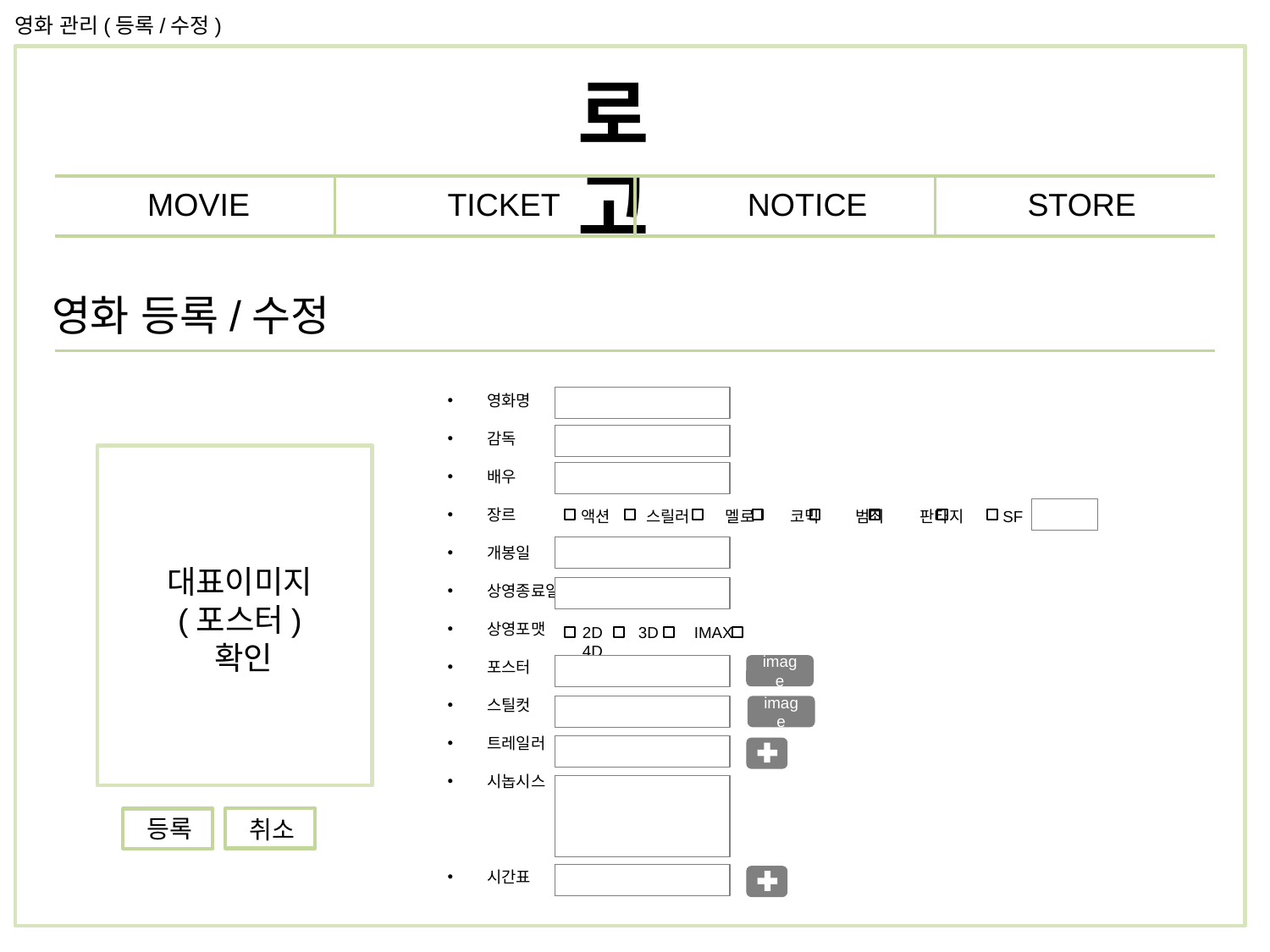

영화 관리(등록/수정)

로고
MOVIE
TICKET
NOTICE
STORE
영화 등록/수정
영화명

감독

배우

장르

개봉일

상영종료일

상영포맷

포스터

스틸컷

트레일러

시놉시스

시간표

액션        스릴러        멜로        코믹        범죄        판타지        SF        기타

대표이미지
(포스터)
 확인

2D        3D        IMAX        4D

image

image

등록
취소